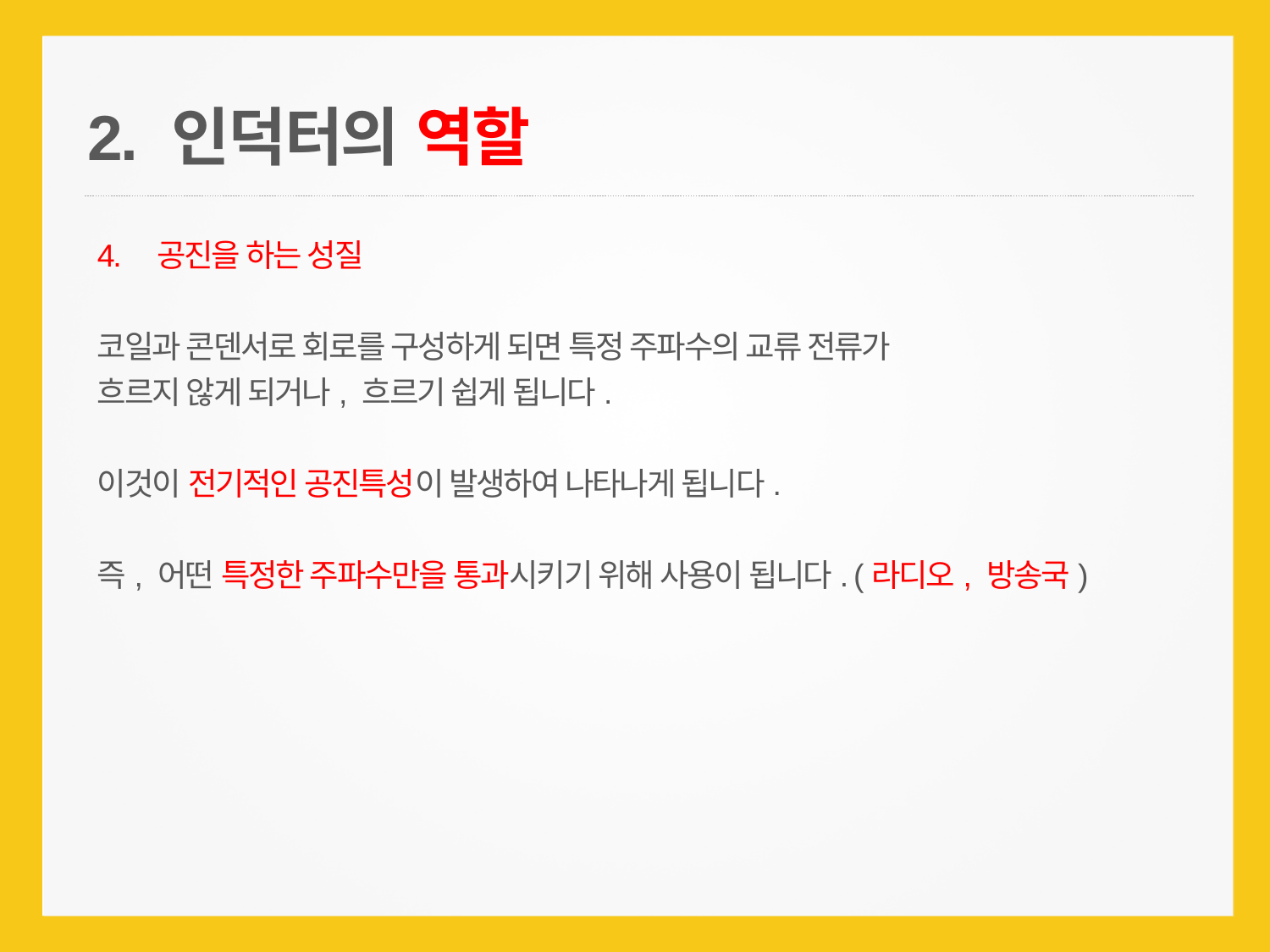

2. 인덕터의 역할
4.    공진을 하는 성질

코일과 콘덴서로 회로를 구성하게 되면 특정 주파수의 교류 전류가
흐르지 않게 되거나, 흐르기 쉽게 됩니다.

이것이 전기적인 공진특성이 발생하여 나타나게 됩니다.

즉, 어떤 특정한 주파수만을 통과시키기 위해 사용이 됩니다. (라디오, 방송국)